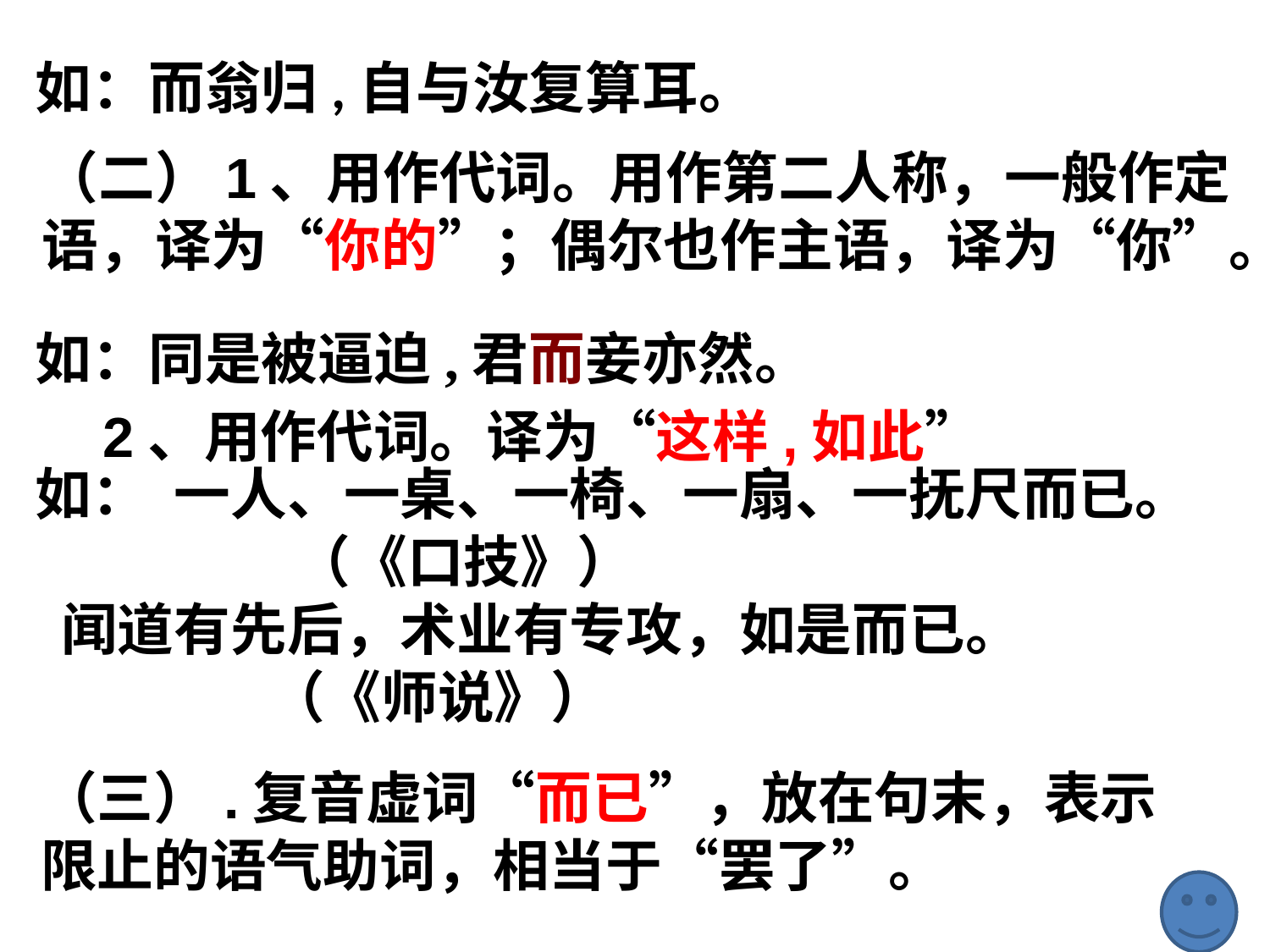

如：而翁归,自与汝复算耳。

如：同是被逼迫,君而妾亦然。

如：  一人、一桌、一椅、一扇、一抚尺而已。
                   （《口技》）
  闻道有先后，术业有专攻，如是而已。
                 （《师说》）
（二）1、用作代词。用作第二人称，一般作定
语，译为“你的”；偶尔也作主语，译为“你”。

2、用作代词。译为“这样,如此”
（三）.复音虚词“而已”，放在句末，表示限止的语气助词，相当于“罢了”。